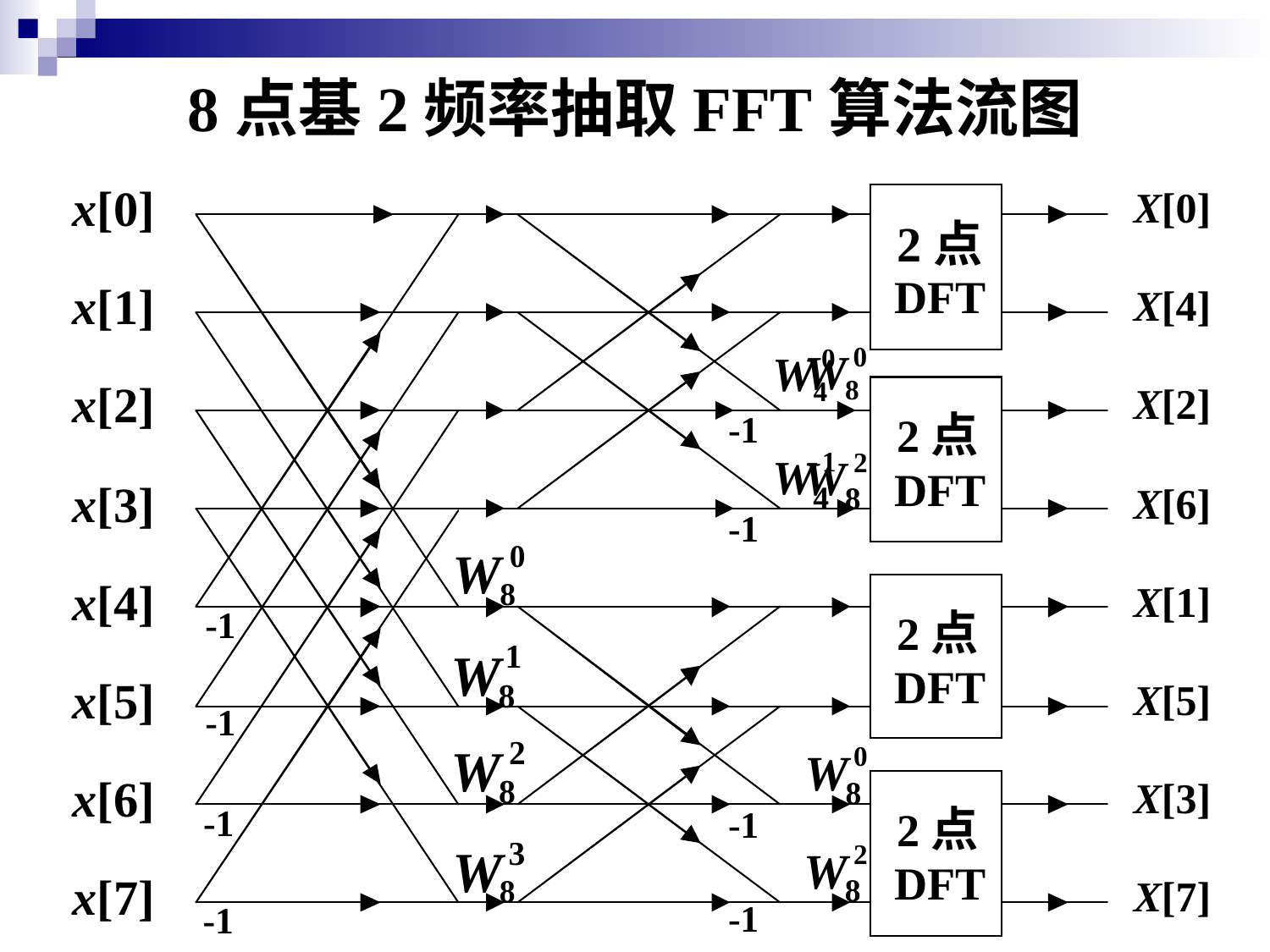

8点基2频率抽取FFT算法流图
x[0]

x[1]

x[2]

x[3]

0
W

x[4]
8

-1

1
W

x[5]
8

-1

2
W

x[6]
8

-1

3
W
x[7]
8

-1

X[0]

2点
DFT

-1
X[4]

-1
0
W
8
0
W
4

2点
DFT

X[2]
1
W
4
2
W
8
X[6]

2点
DFT

X[1]

0
W

8

-1

2
W
8

-1

X[5]

2点
DFT

X[3]
X[7]